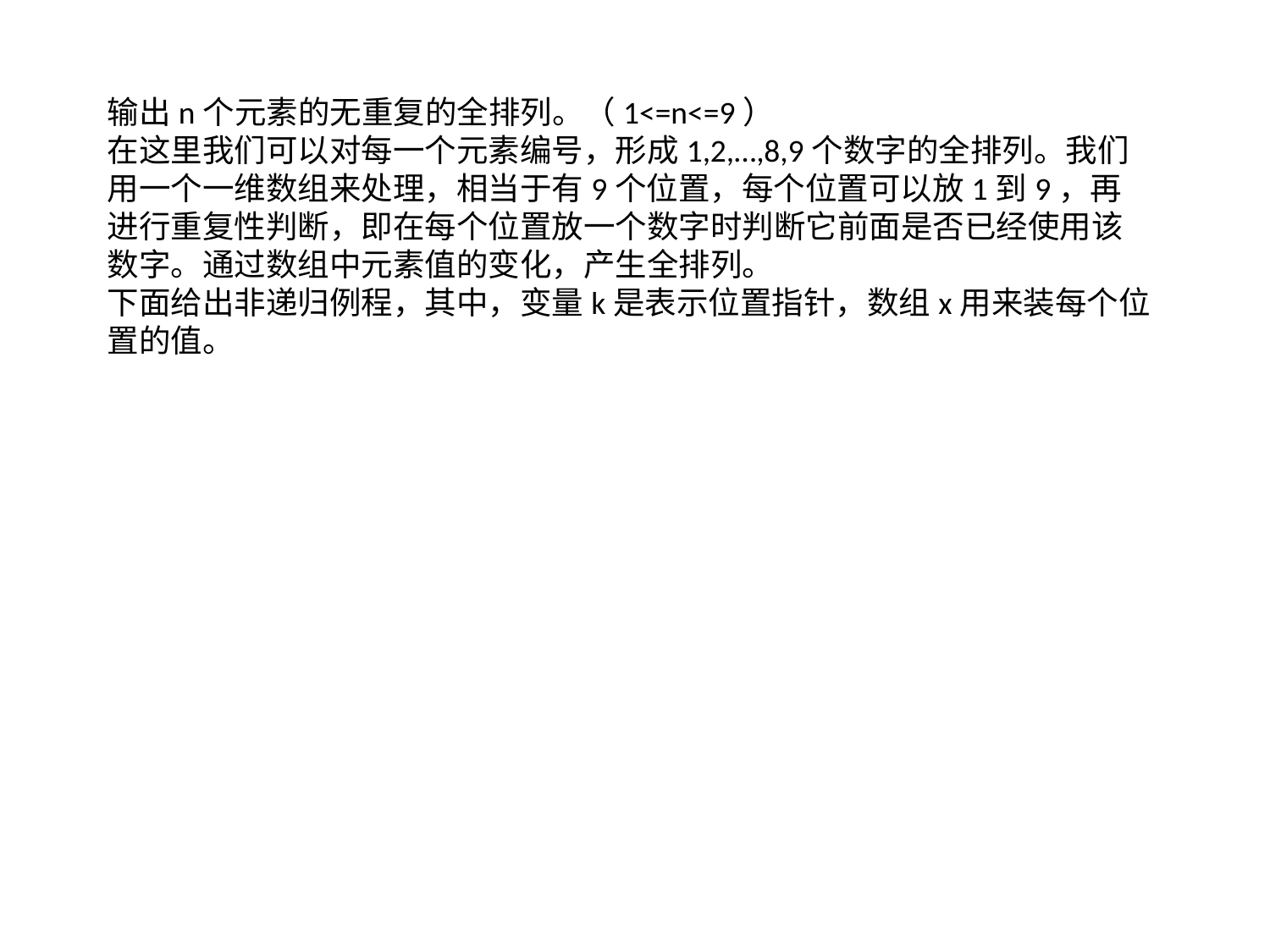

输出n个元素的无重复的全排列。（1<=n<=9）
在这里我们可以对每一个元素编号，形成1,2,…,8,9个数字的全排列。我们用一个一维数组来处理，相当于有9个位置，每个位置可以放1到9，再进行重复性判断，即在每个位置放一个数字时判断它前面是否已经使用该数字。通过数组中元素值的变化，产生全排列。
下面给出非递归例程，其中，变量k是表示位置指针，数组x用来装每个位置的值。